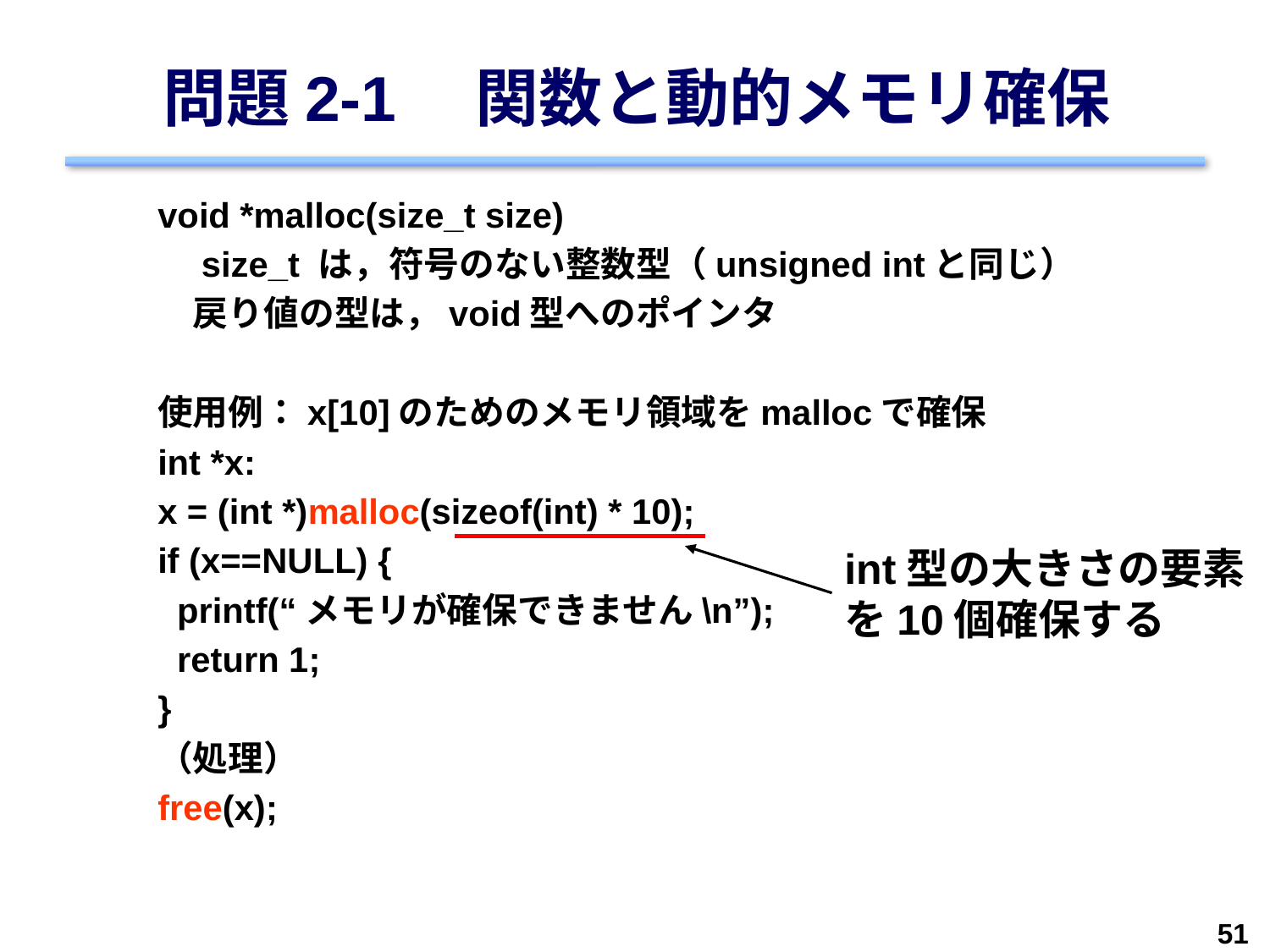

# 問題2-1　関数と動的メモリ確保
void *malloc(size_t size)
　size_t は，符号のない整数型（unsigned intと同じ）
　戻り値の型は，void型へのポインタ

使用例：x[10]のためのメモリ領域をmallocで確保
int *x:
x = (int *)malloc(sizeof(int) * 10);
if (x==NULL) {
  printf(“メモリが確保できません\n”);
  return 1;
}
（処理）
free(x);
int型の大きさの要素を10個確保する
51